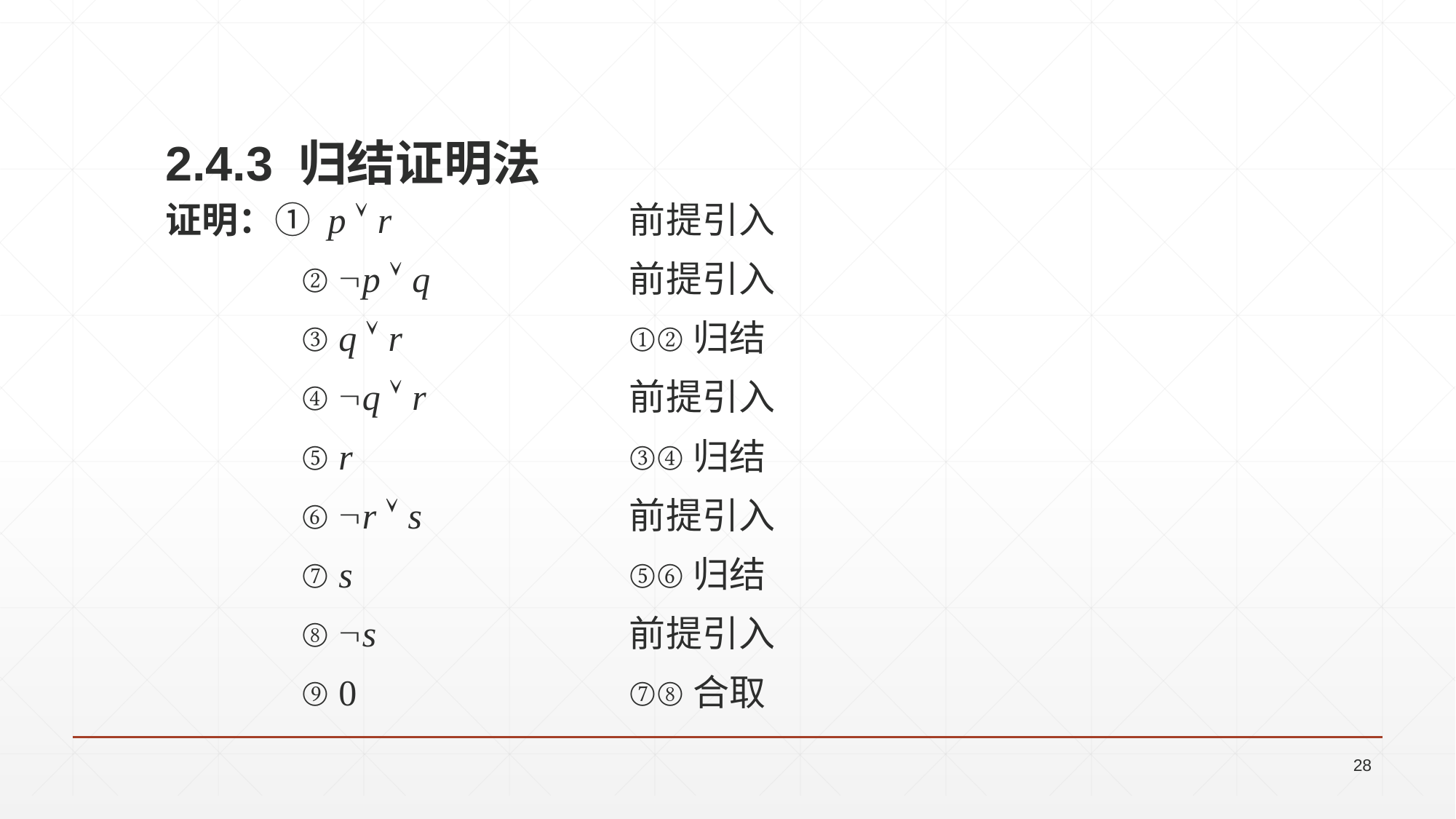

2.4.3 归结证明法
证明：① p ∨ r                 	前提引入
		② ¬p ∨ q                   	前提引入
		③ q ∨ r             	①②归结
		④ ¬q ∨ r                  	前提引入
		⑤ r                            	③④归结
		⑥ ¬r ∨ s                	前提引入
		⑦ s                           	⑤⑥归结
		⑧ ¬s                      	前提引入
		⑨ 0                         	⑦⑧合取
28